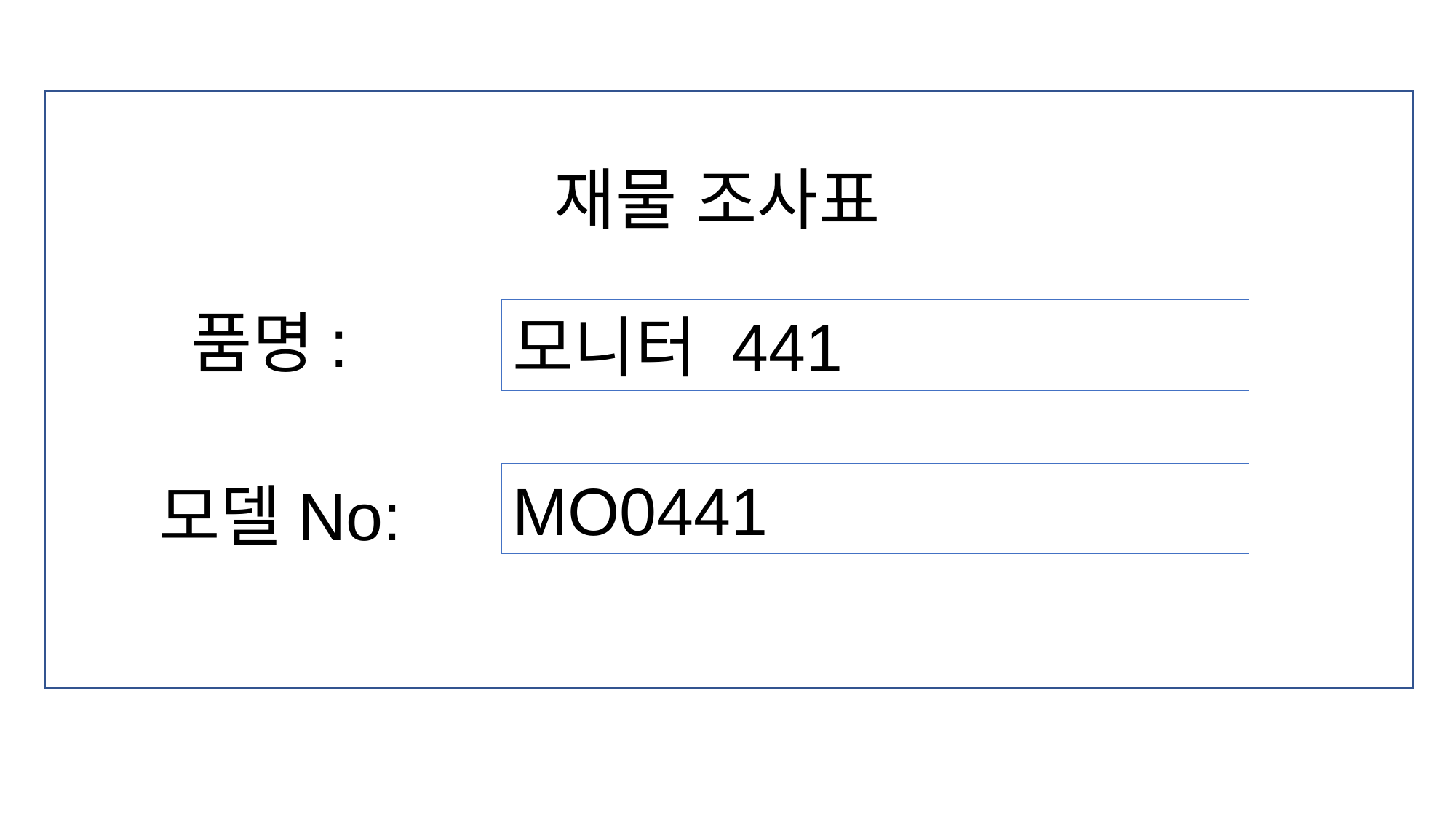

재물 조사표
품명:
모니터 441
MO0441
모델No: